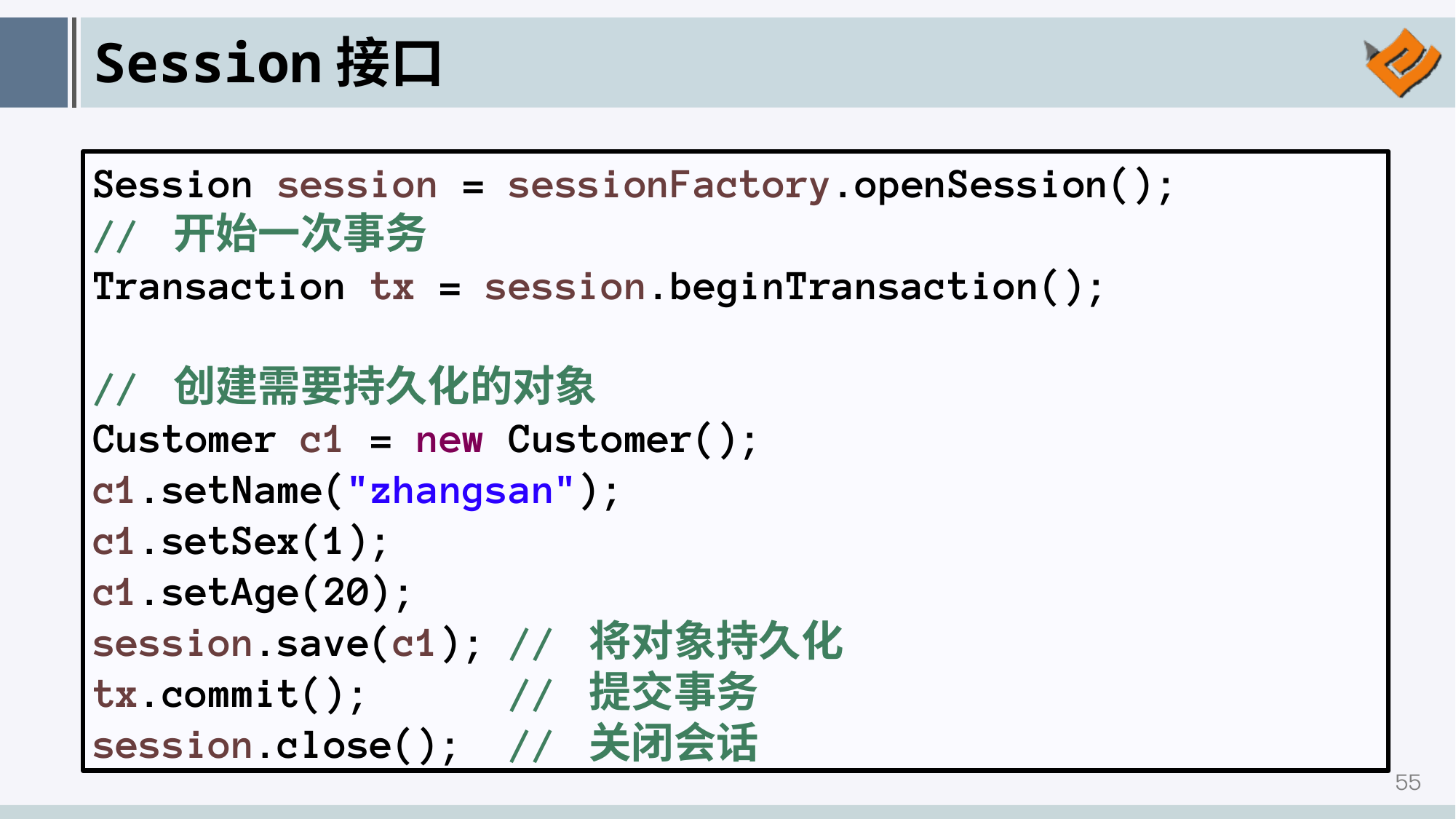

# Session接口
Session session = sessionFactory.openSession();
// 开始一次事务
Transaction tx = session.beginTransaction();

// 创建需要持久化的对象
Customer c1 = new Customer();
c1.setName("zhangsan");
c1.setSex(1);
c1.setAge(20);
session.save(c1); // 将对象持久化
tx.commit();      // 提交事务
session.close();  // 关闭会话